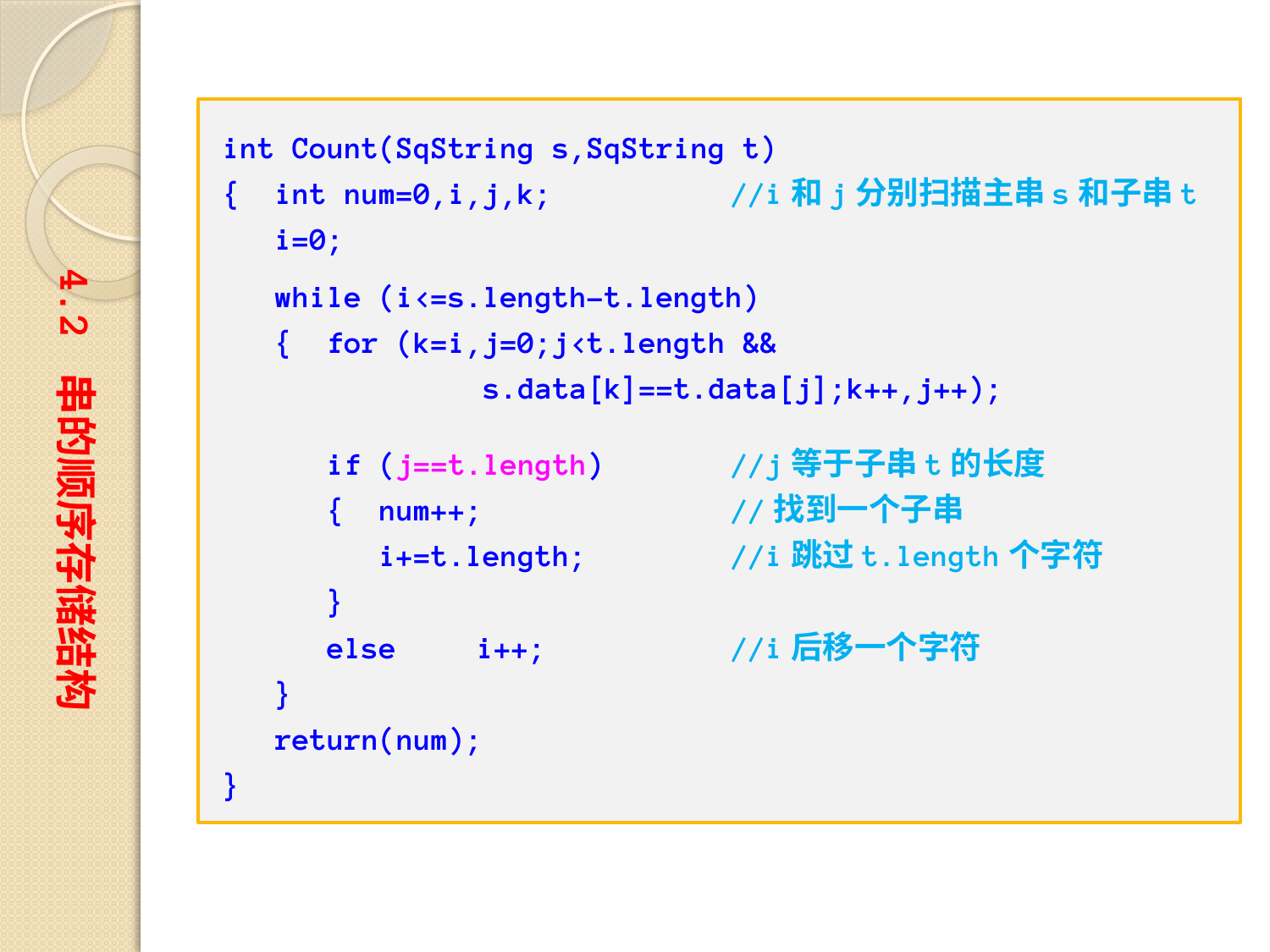

int Count(SqString s,SqString t)
{  int num=0,i,j,k;		//i和j分别扫描主串s和子串t
   i=0;
   while (i<=s.length-t.length)
   {  for (k=i,j=0;j<t.length &&
               s.data[k]==t.data[j];k++,j++);
      if (j==t.length)	//j等于子串t的长度
      {  num++;		//找到一个子串
         i+=t.length;		//i跳过t.length个字符
      }
      else	i++;		//i后移一个字符
   }
   return(num);
}
4.2 串的顺序存储结构